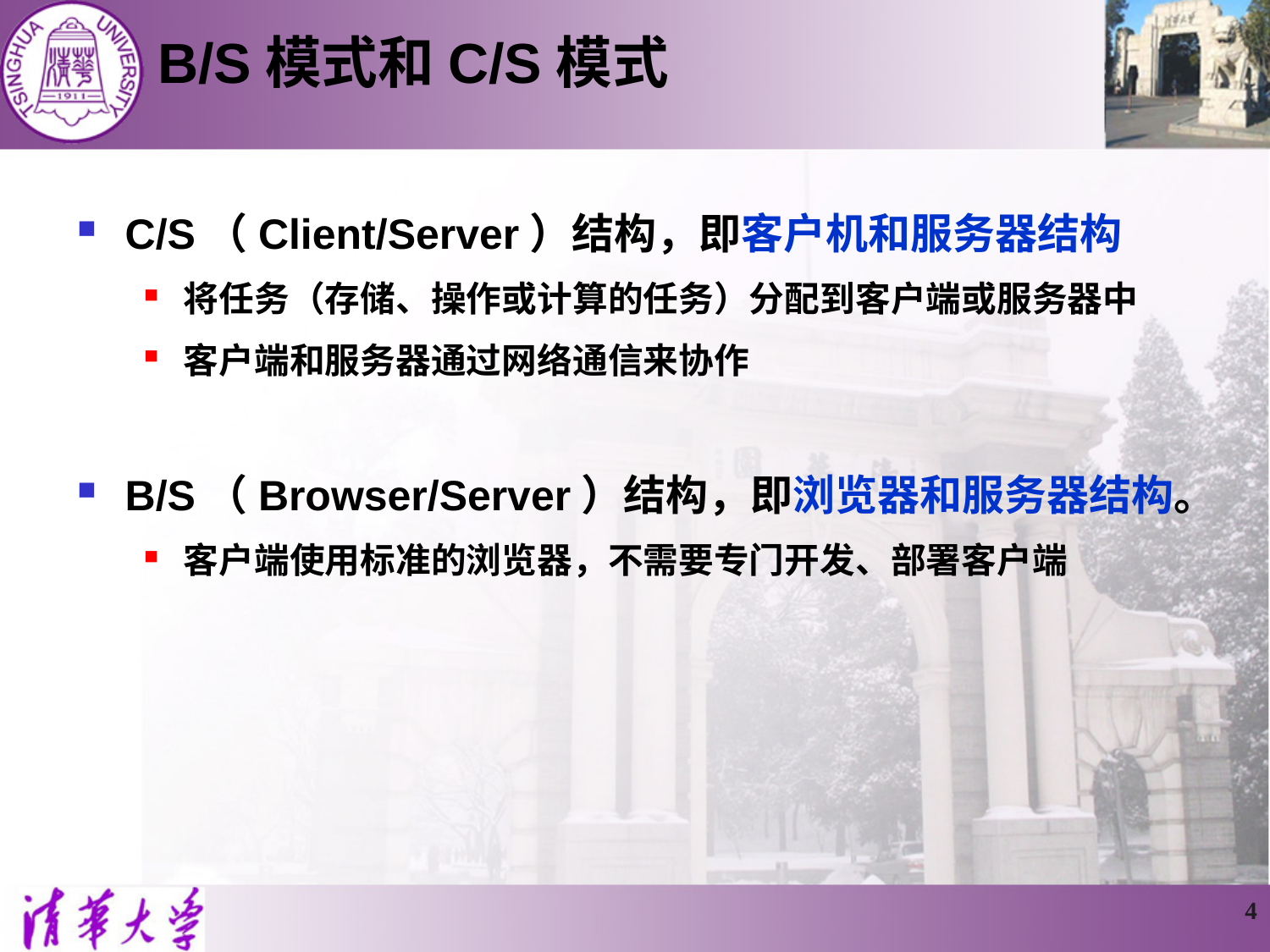

# B/S模式和C/S模式
C/S（Client/Server）结构，即客户机和服务器结构
将任务（存储、操作或计算的任务）分配到客户端或服务器中
客户端和服务器通过网络通信来协作

B/S（Browser/Server）结构，即浏览器和服务器结构。
客户端使用标准的浏览器，不需要专门开发、部署客户端
4